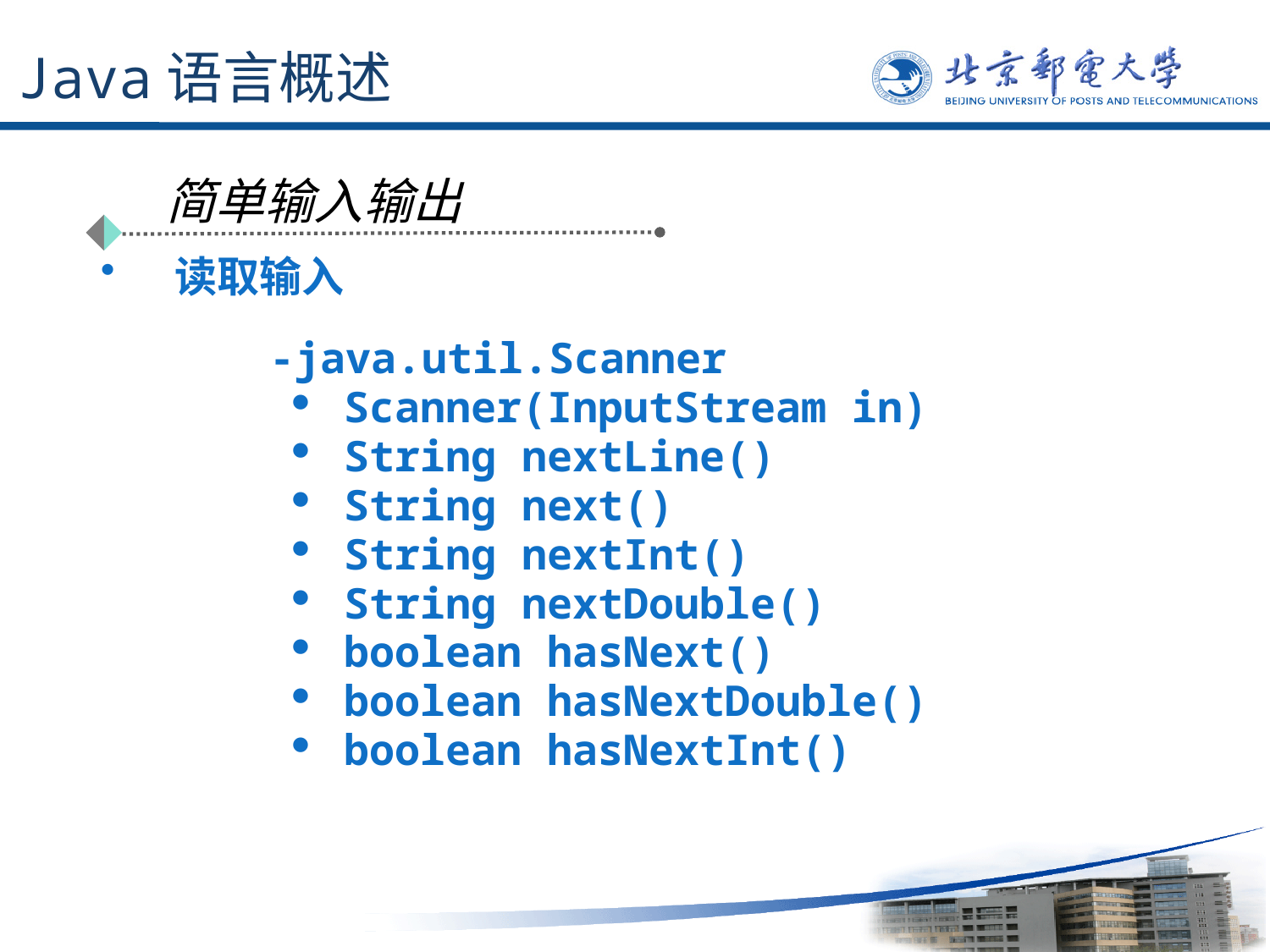

# Java语言概述

简单输入输出

读取输入
　　-java.util.Scanner
Scanner(InputStream in)
String nextLine()
String next()
String nextInt()
String nextDouble()
boolean hasNext()
boolean hasNextDouble()
boolean hasNextInt()